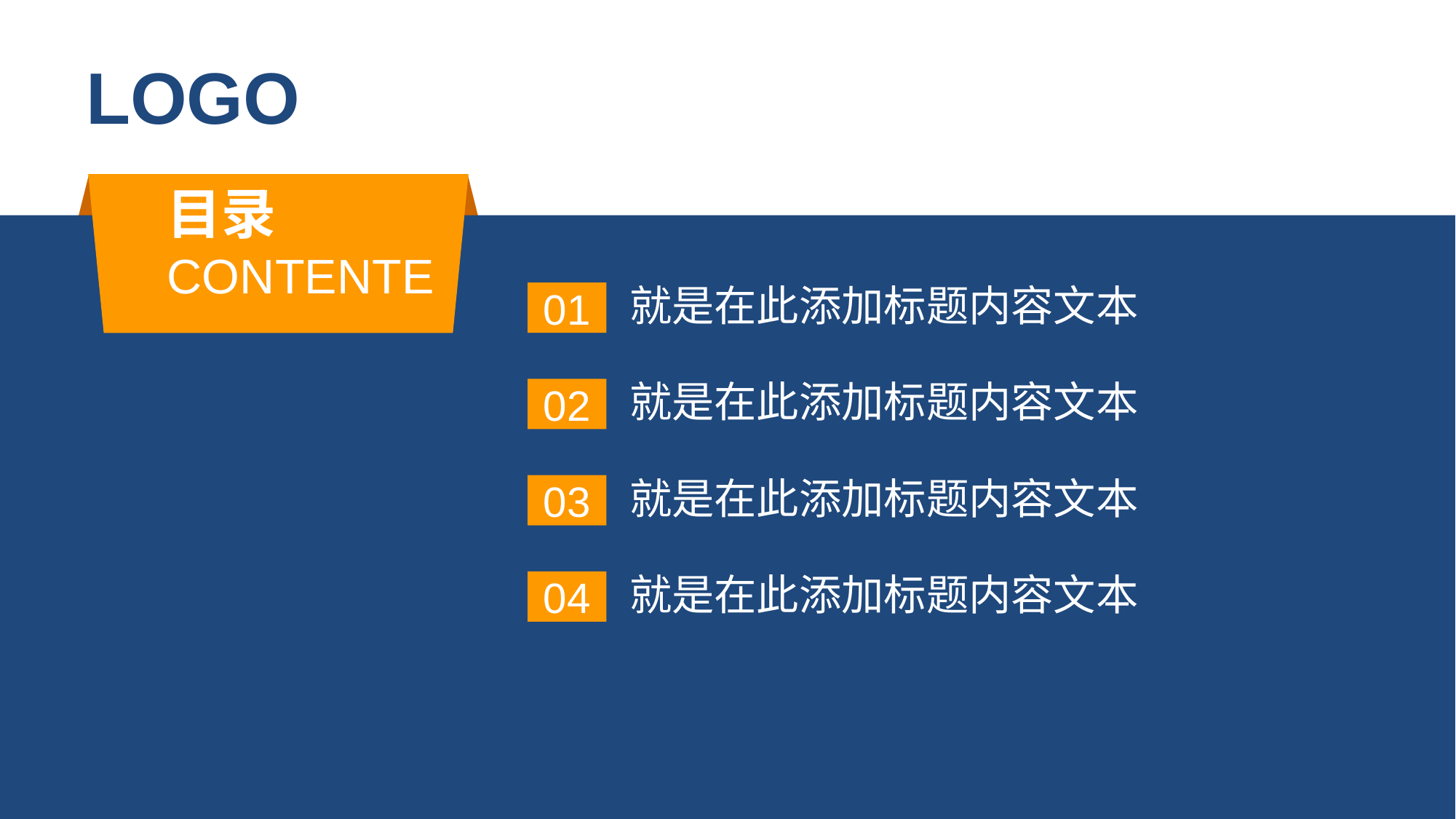

LOGO

目录
CONTENTE

就是在此添加标题内容文本
01
就是在此添加标题内容文本
02
就是在此添加标题内容文本
03
就是在此添加标题内容文本
04